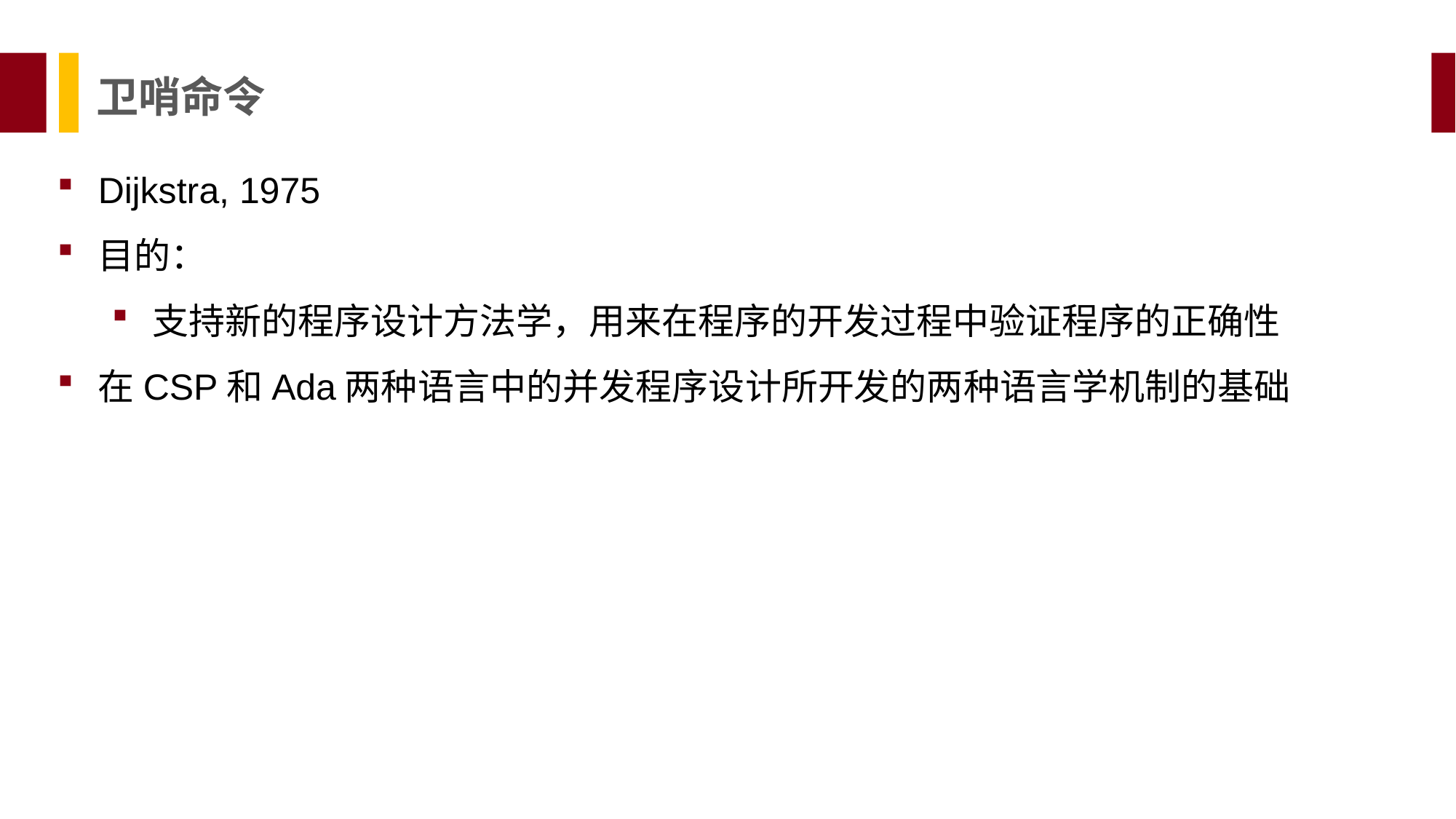

卫哨命令
Dijkstra, 1975
目的：
支持新的程序设计方法学，用来在程序的开发过程中验证程序的正确性
在CSP和Ada两种语言中的并发程序设计所开发的两种语言学机制的基础